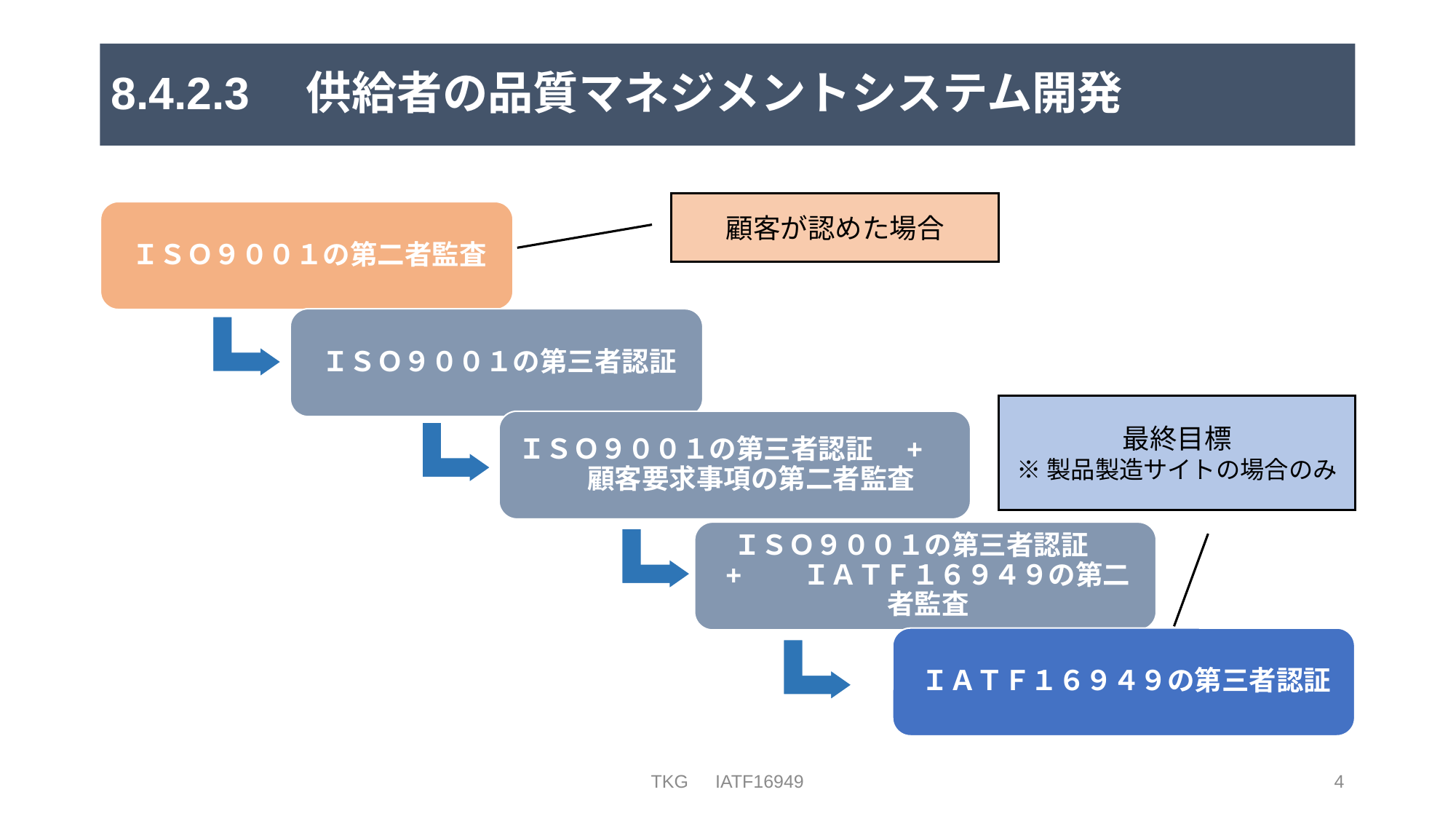

# 8.4.2.3　供給者の品質マネジメントシステム開発
ＩＳＯ９００１の第二者監査
ＩＳＯ９００１の第三者認証
ＩＳＯ９００１の第三者認証　+　　顧客要求事項の第二者監査
ＩＳＯ９００１の第三者認証　+　　ＩＡＴＦ１６９４９の第二者監査
ＩＡＴＦ１６９４９の第三者認証
顧客が認めた場合
最終目標
※製品製造サイトの場合のみ
TKG　IATF16949
4